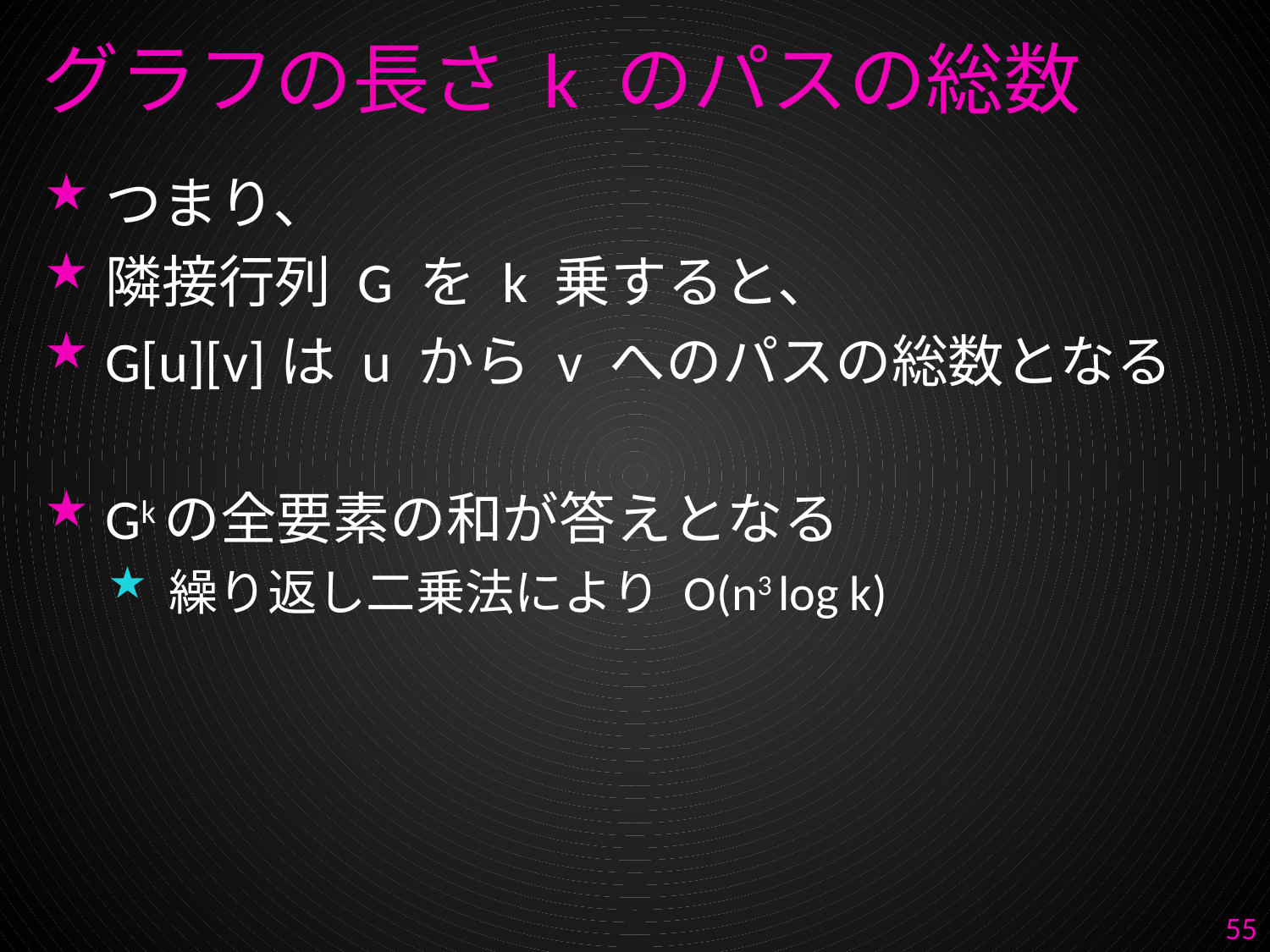

# グラフの長さ k のパスの総数
つまり、
隣接行列 G を k 乗すると、
G[u][v]は u から v へのパスの総数となる

Gkの全要素の和が答えとなる
繰り返し二乗法により O(n3 log k)
55